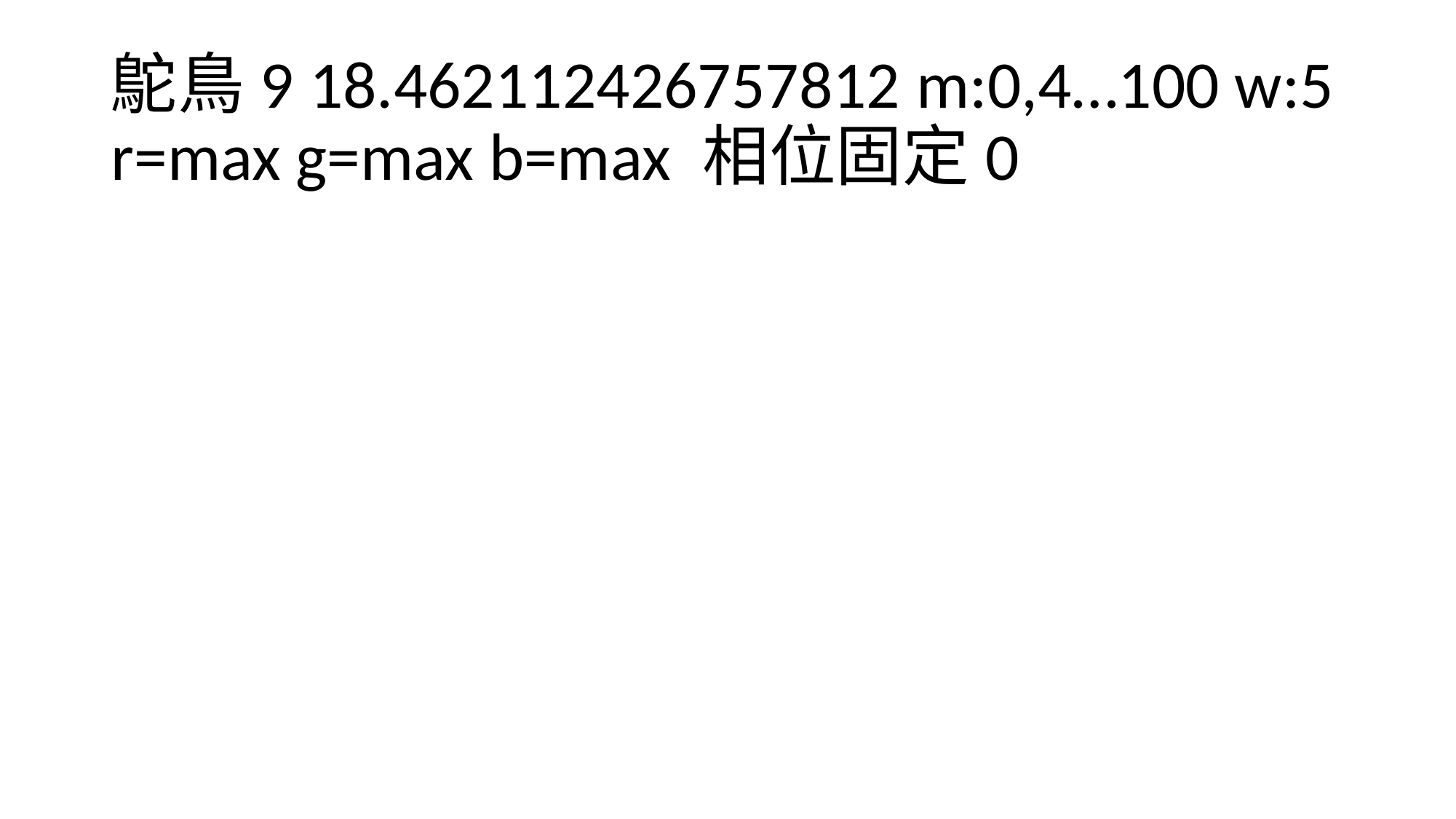

# 鴕鳥9 18.462112426757812 m:0,4…100 w:5 r=max g=max b=max 相位固定0